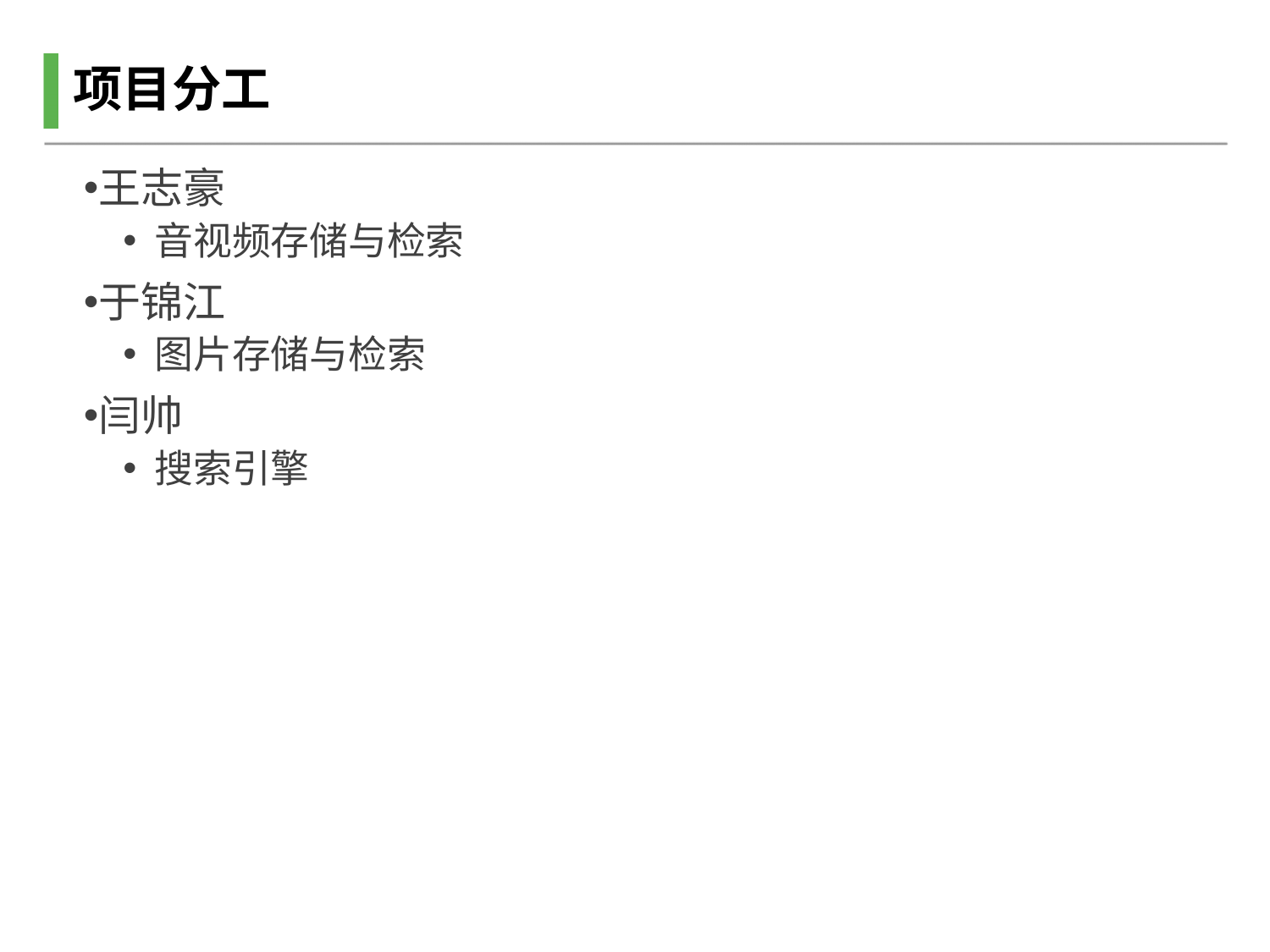

# 项目分工
王志豪
音视频存储与检索
于锦江
图片存储与检索
闫帅
搜索引擎